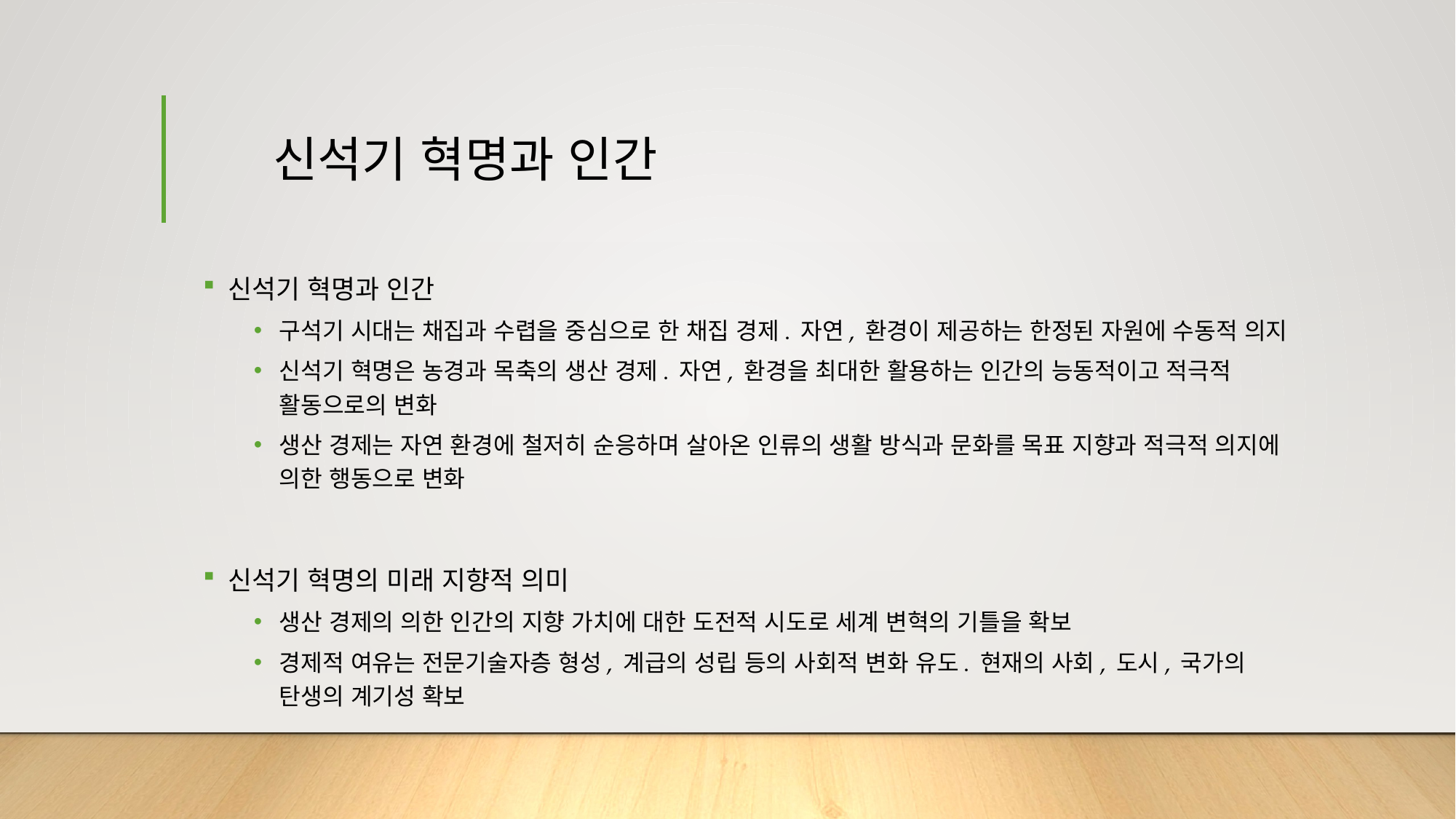

# 신석기 혁명과 인간
신석기 혁명과 인간
구석기 시대는 채집과 수렵을 중심으로 한 채집 경제. 자연, 환경이 제공하는 한정된 자원에 수동적 의지
신석기 혁명은 농경과 목축의 생산 경제. 자연, 환경을 최대한 활용하는 인간의 능동적이고 적극적 활동으로의 변화
생산 경제는 자연 환경에 철저히 순응하며 살아온 인류의 생활 방식과 문화를 목표 지향과 적극적 의지에 의한 행동으로 변화

신석기 혁명의 미래 지향적 의미
생산 경제의 의한 인간의 지향 가치에 대한 도전적 시도로 세계 변혁의 기틀을 확보
경제적 여유는 전문기술자층 형성, 계급의 성립 등의 사회적 변화 유도. 현재의 사회, 도시, 국가의 탄생의 계기성 확보